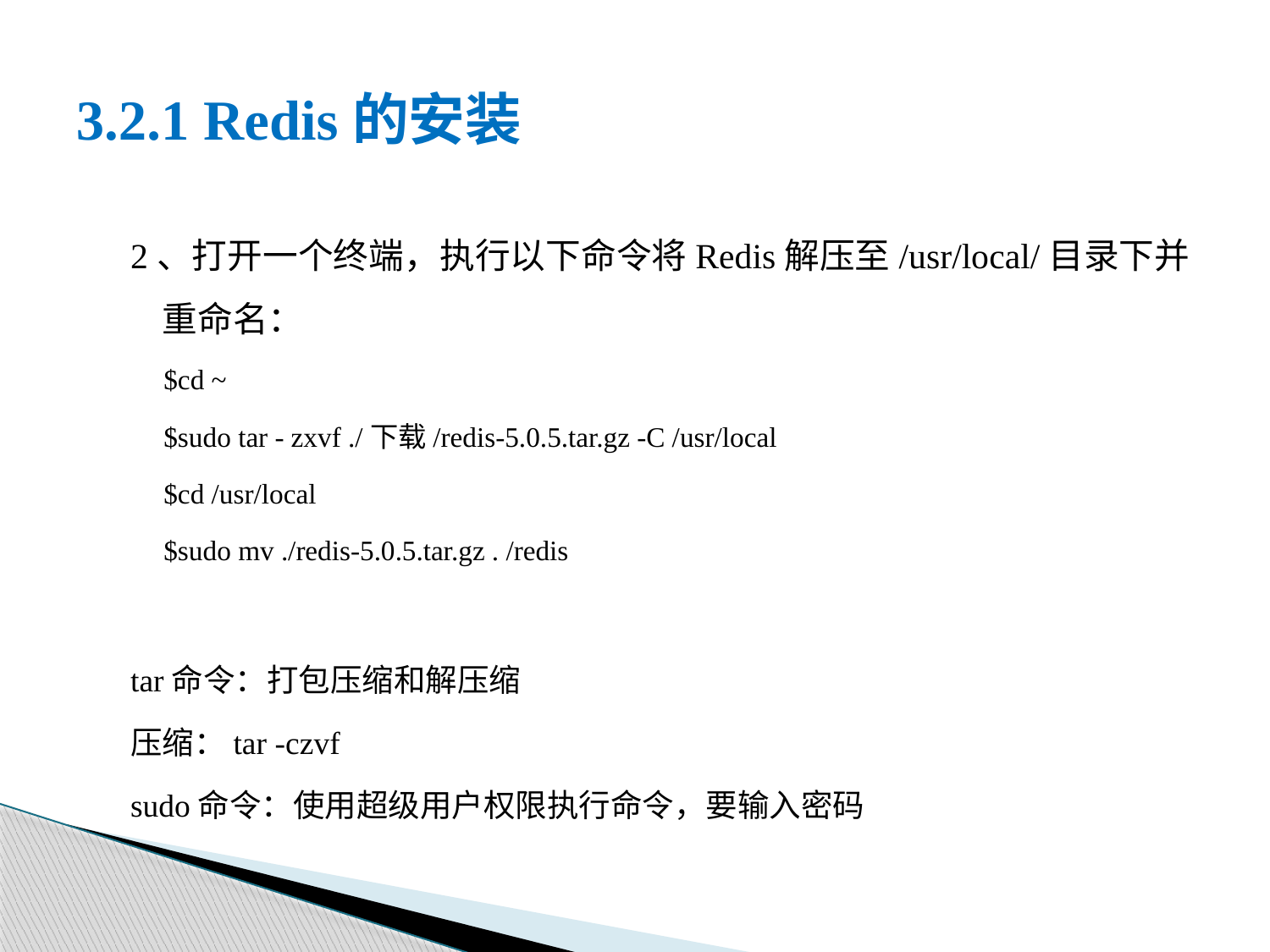

#
3.2.1 Redis的安装
2、打开一个终端，执行以下命令将Redis解压至/usr/local/目录下并重命名：
$cd ~
$sudo tar - zxvf ./下载/redis-5.0.5.tar.gz -C /usr/local
$cd /usr/local
$sudo mv ./redis-5.0.5.tar.gz . /redis

tar命令：打包压缩和解压缩
压缩：tar -czvf
sudo命令：使用超级用户权限执行命令，要输入密码